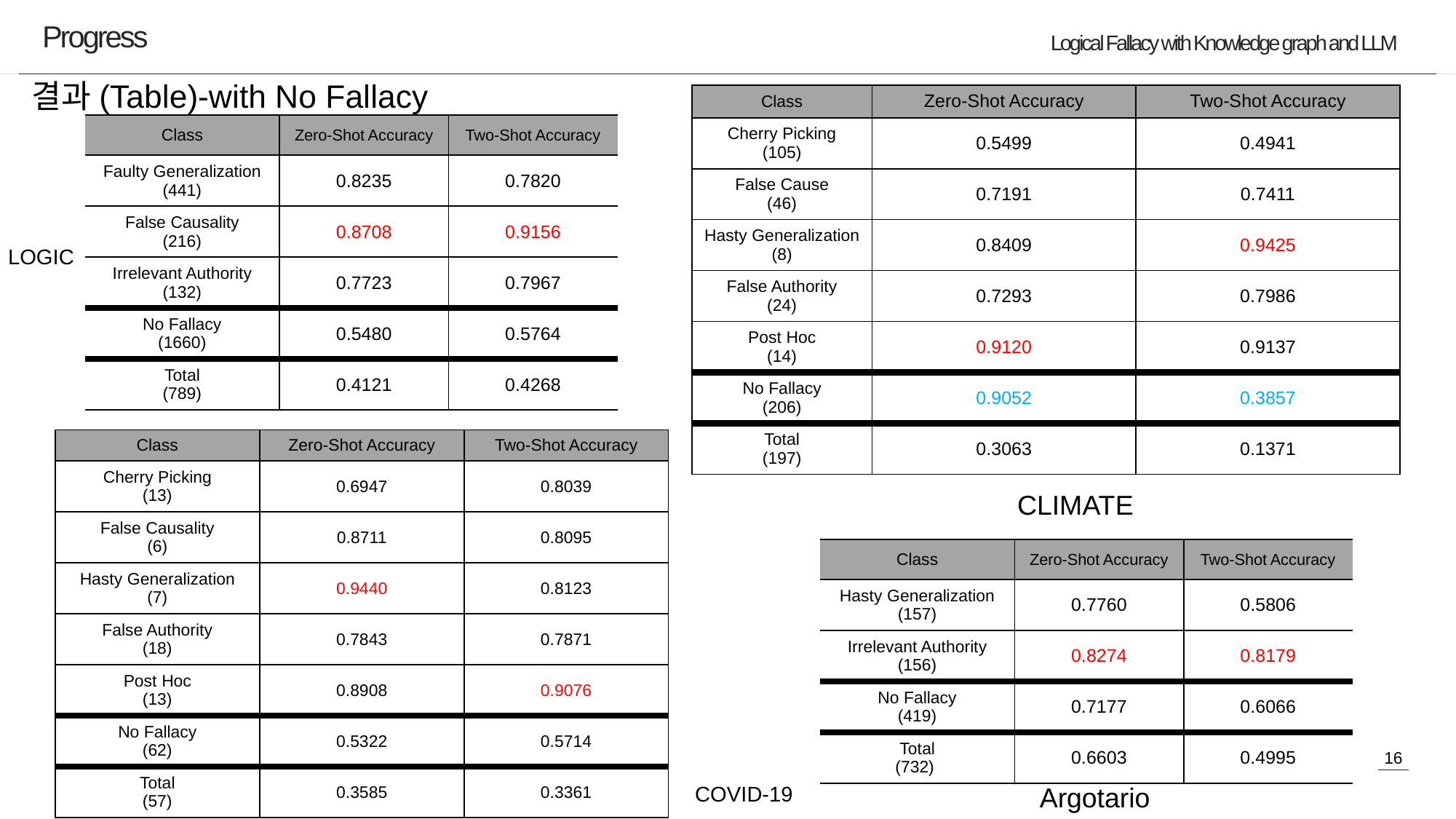

Progress
결과(Table)-with No Fallacy
| Class | Zero-Shot Accuracy | Two-Shot Accuracy |
| --- | --- | --- |
| Cherry Picking (105) | 0.5499 | 0.4941 |
| False Cause (46) | 0.7191 | 0.7411 |
| Hasty Generalization (8) | 0.8409 | 0.9425 |
| False Authority (24) | 0.7293 | 0.7986 |
| Post Hoc (14) | 0.9120 | 0.9137 |
| No Fallacy (206) | 0.9052 | 0.3857 |
| Total (197) | 0.3063 | 0.1371 |
| Class | Zero-Shot Accuracy | Two-Shot Accuracy |
| --- | --- | --- |
| Faulty Generalization (441) | 0.8235 | 0.7820 |
| False Causality (216) | 0.8708 | 0.9156 |
| Irrelevant Authority (132) | 0.7723 | 0.7967 |
| No Fallacy (1660) | 0.5480 | 0.5764 |
| Total (789) | 0.4121 | 0.4268 |
LOGIC
| Class | Zero-Shot Accuracy | Two-Shot Accuracy |
| --- | --- | --- |
| Cherry Picking (13) | 0.6947 | 0.8039 |
| False Causality (6) | 0.8711 | 0.8095 |
| Hasty Generalization (7) | 0.9440 | 0.8123 |
| False Authority (18) | 0.7843 | 0.7871 |
| Post Hoc (13) | 0.8908 | 0.9076 |
| No Fallacy (62) | 0.5322 | 0.5714 |
| Total (57) | 0.3585 | 0.3361 |
CLIMATE
| Class | Zero-Shot Accuracy | Two-Shot Accuracy |
| --- | --- | --- |
| Hasty Generalization (157) | 0.7760 | 0.5806 |
| Irrelevant Authority (156) | 0.8274 | 0.8179 |
| No Fallacy (419) | 0.7177 | 0.6066 |
| Total (732) | 0.6603 | 0.4995 |
COVID-19
Argotario